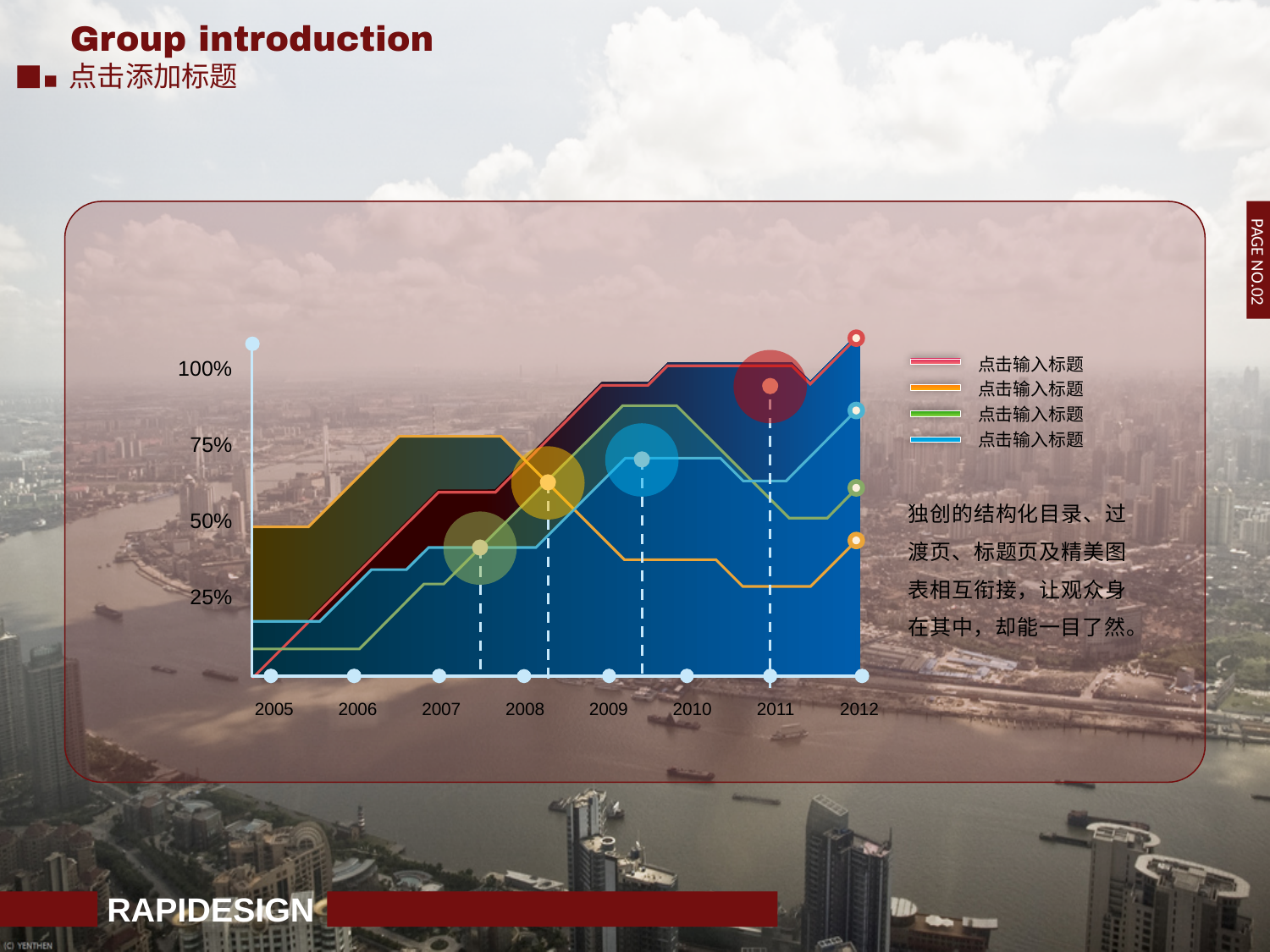

Group introduction
点击添加标题

PAGE NO.02

100%

75%

50%

25%

点击输入标题

点击输入标题

点击输入标题

点击输入标题

独创的结构化目录、过渡页、标题页及精美图表相互衔接，让观众身在其中，却能一目了然。

2005
2006
2007
2008
2009
2010
2011
2012